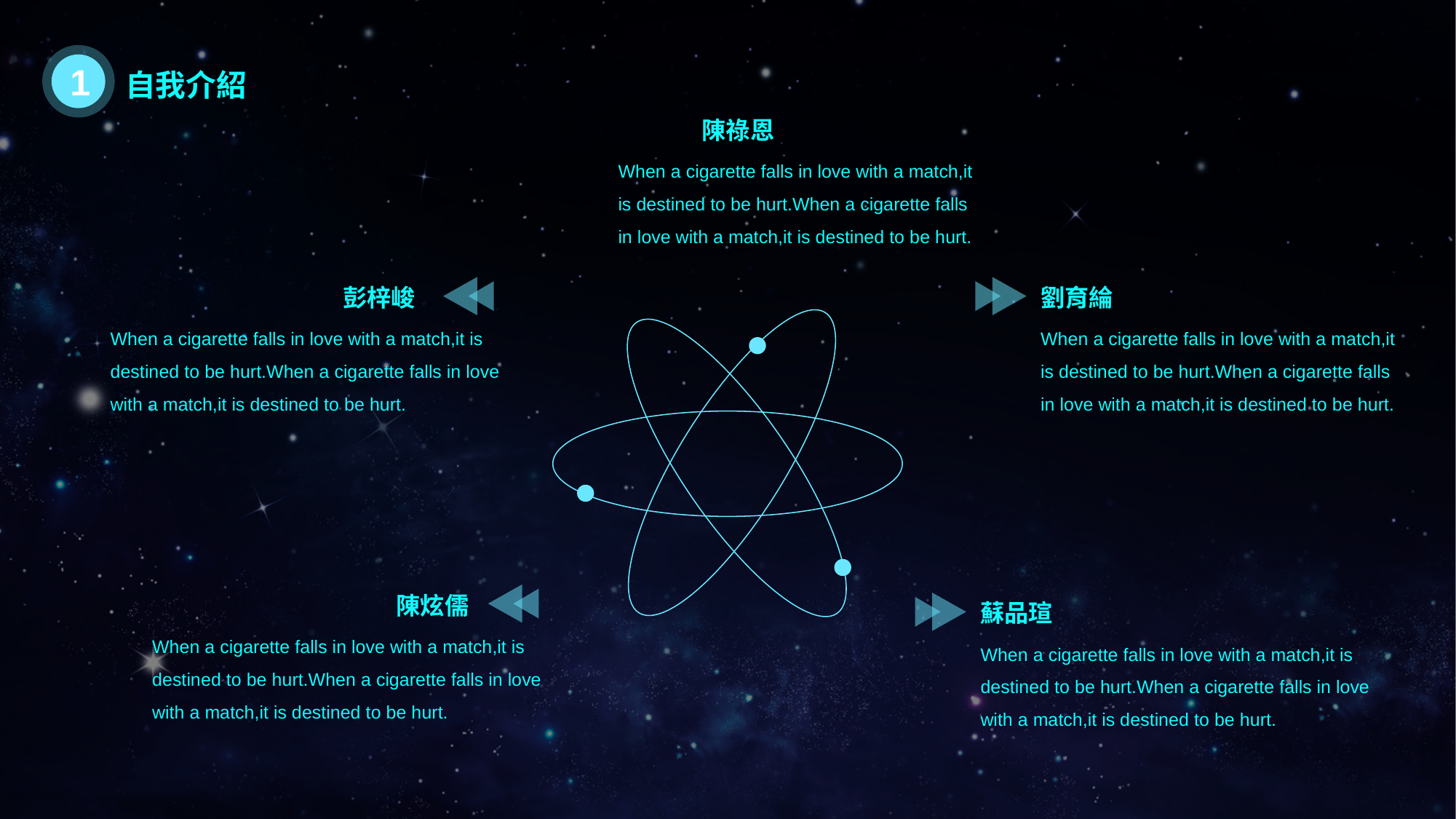

1
自我介紹
陳祿恩
When a cigarette falls in love with a match,it is destined to be hurt.When a cigarette falls in love with a match,it is destined to be hurt.
彭梓峻

When a cigarette falls in love with a match,it is destined to be hurt.When a cigarette falls in love with a match,it is destined to be hurt.

劉育綸
When a cigarette falls in love with a match,it is destined to be hurt.When a cigarette falls in love with a match,it is destined to be hurt.

陳炫儒
When a cigarette falls in love with a match,it is destined to be hurt.When a cigarette falls in love with a match,it is destined to be hurt.

蘇品瑄
When a cigarette falls in love with a match,it is destined to be hurt.When a cigarette falls in love with a match,it is destined to be hurt.